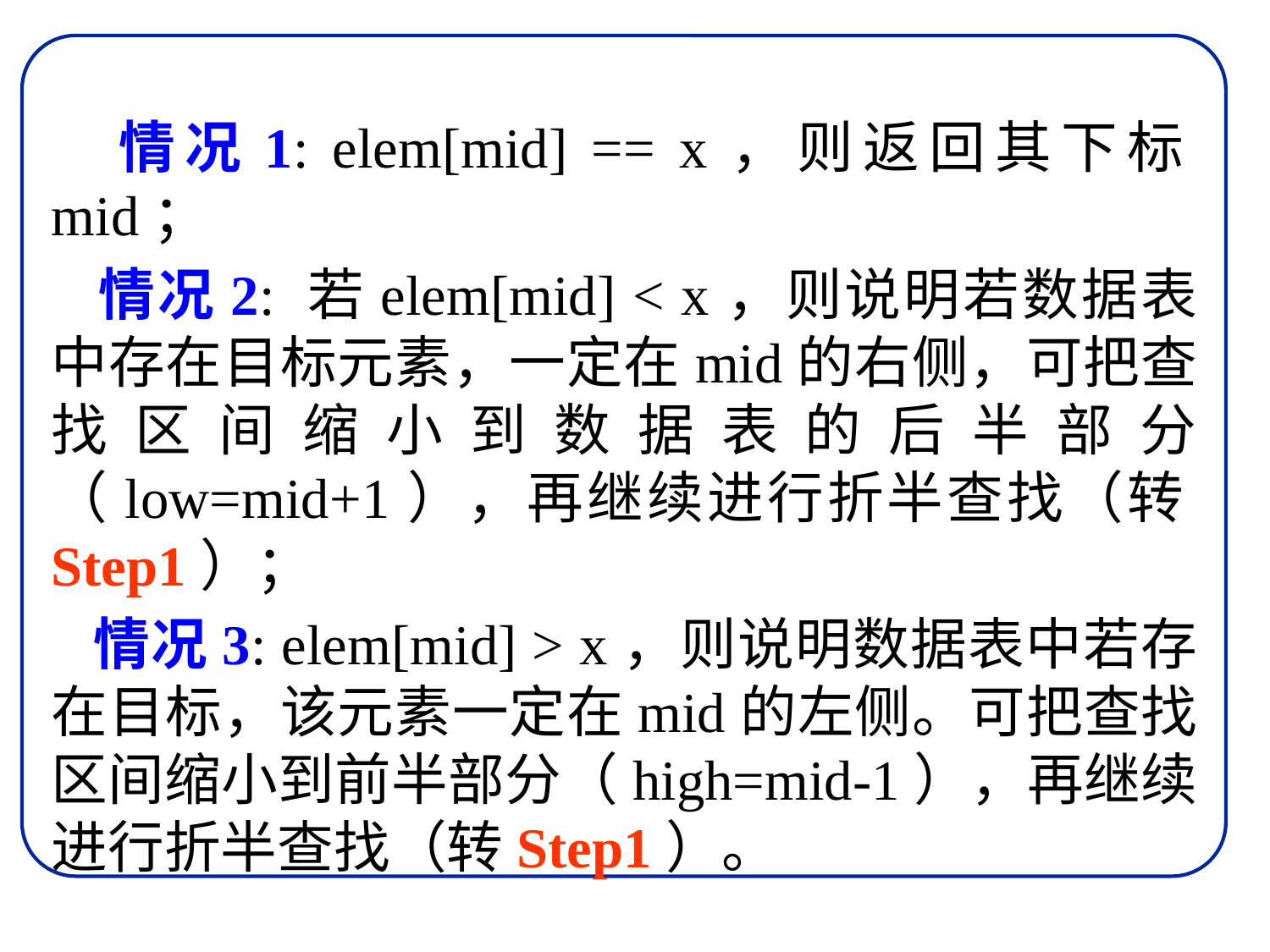

情况1: elem[mid] == x，则返回其下标mid；
  情况2: 若elem[mid] < x，则说明若数据表中存在目标元素，一定在mid的右侧，可把查找区间缩小到数据表的后半部分（low=mid+1），再继续进行折半查找（转Step1）；
  情况3: elem[mid] > x，则说明数据表中若存在目标，该元素一定在mid的左侧。可把查找区间缩小到前半部分（high=mid-1），再继续进行折半查找（转Step1）。